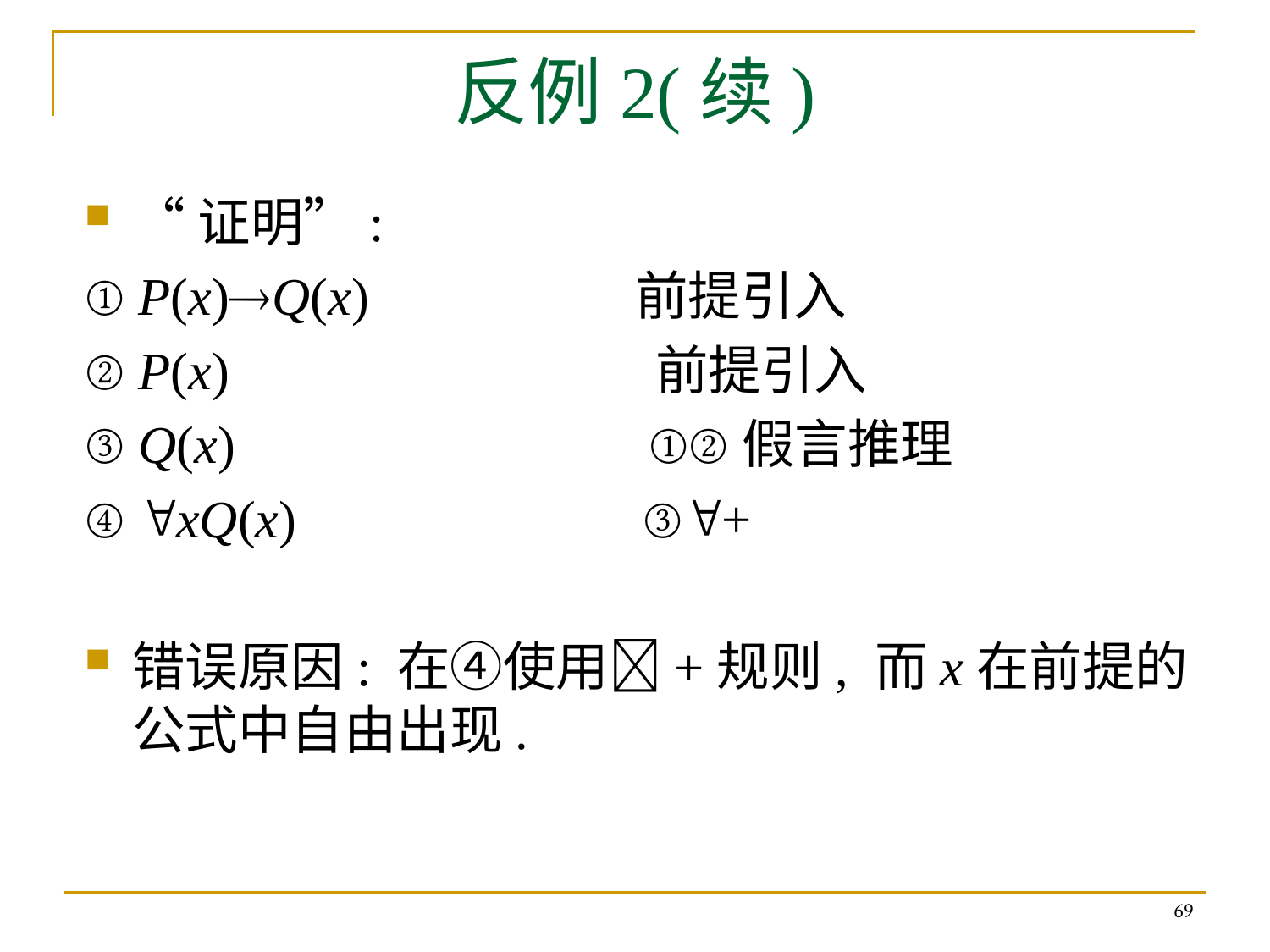

# 反例2(续)
“证明”:
① P(x)→Q(x)                   前提引入
② P(x)                               前提引入
③ Q(x)                               ①②假言推理
④ ∀xQ(x)                          ③∀+

错误原因: 在④使用∀+规则, 而x在前提的公式中自由出现.
69